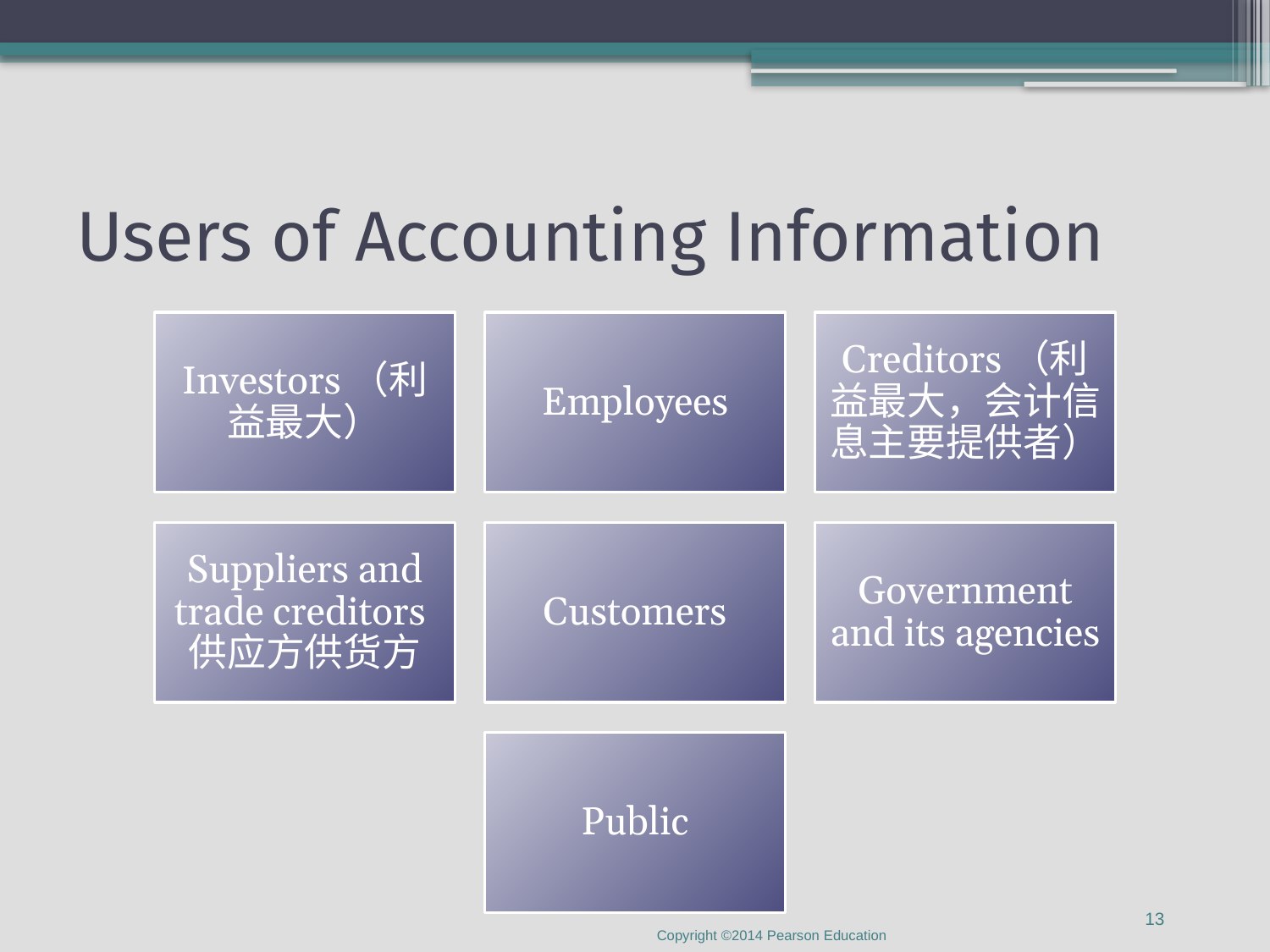

# Users of Accounting Information
Investors（利益最大）
Employees
Creditors（利益最大，会计信息主要提供者）
Suppliers and trade creditors供应方供货方
Customers
Government and its agencies
Public
13
Copyright ©2014 Pearson Education